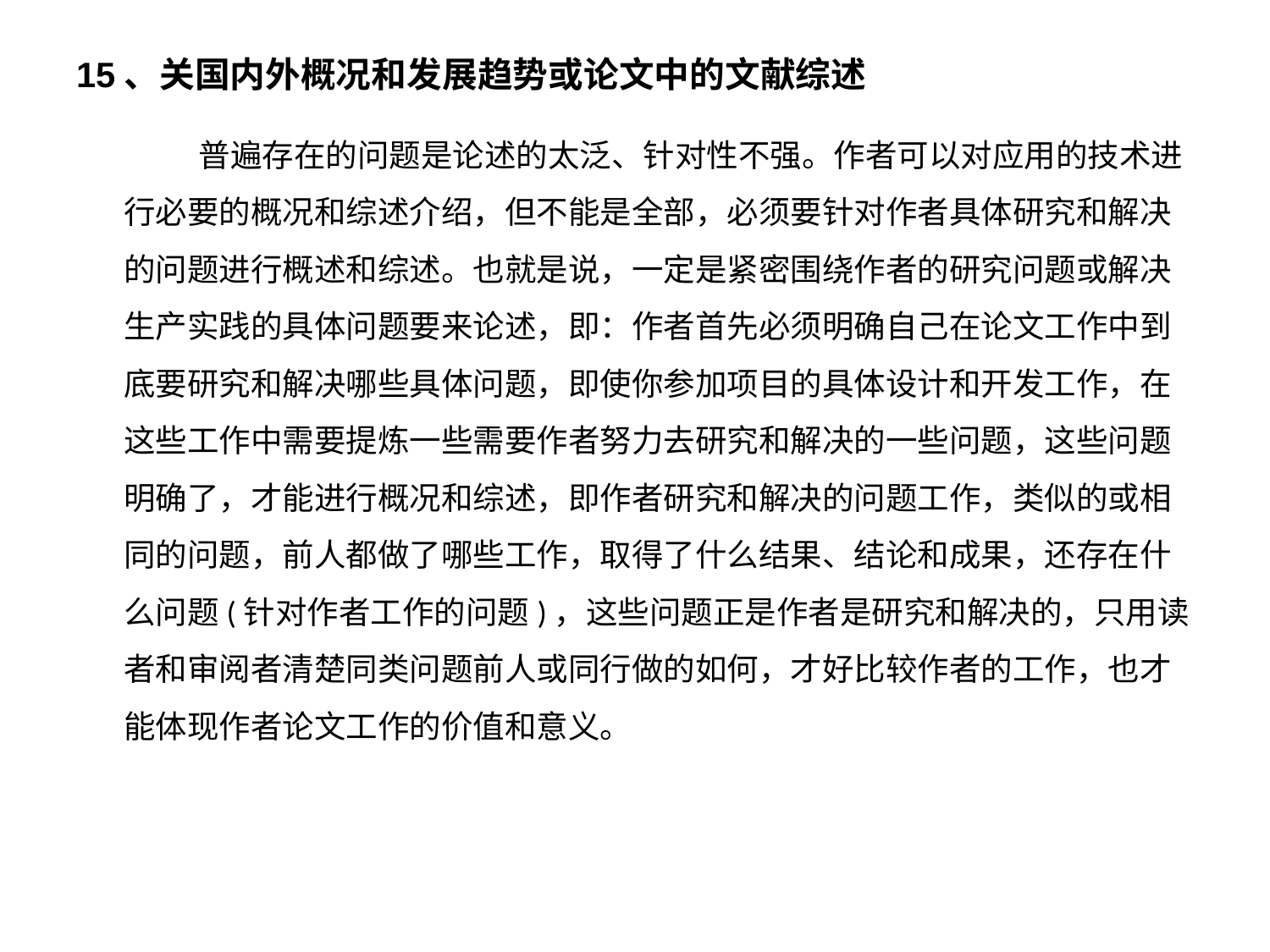

15、关国内外概况和发展趋势或论文中的文献综述
                普遍存在的问题是论述的太泛、针对性不强。作者可以对应用的技术进行必要的概况和综述介绍，但不能是全部，必须要针对作者具体研究和解决的问题进行概述和综述。也就是说，一定是紧密围绕作者的研究问题或解决生产实践的具体问题要来论述，即：作者首先必须明确自己在论文工作中到底要研究和解决哪些具体问题，即使你参加项目的具体设计和开发工作，在这些工作中需要提炼一些需要作者努力去研究和解决的一些问题，这些问题明确了，才能进行概况和综述，即作者研究和解决的问题工作，类似的或相同的问题，前人都做了哪些工作，取得了什么结果、结论和成果，还存在什么问题(针对作者工作的问题)，这些问题正是作者是研究和解决的，只用读者和审阅者清楚同类问题前人或同行做的如何，才好比较作者的工作，也才能体现作者论文工作的价值和意义。